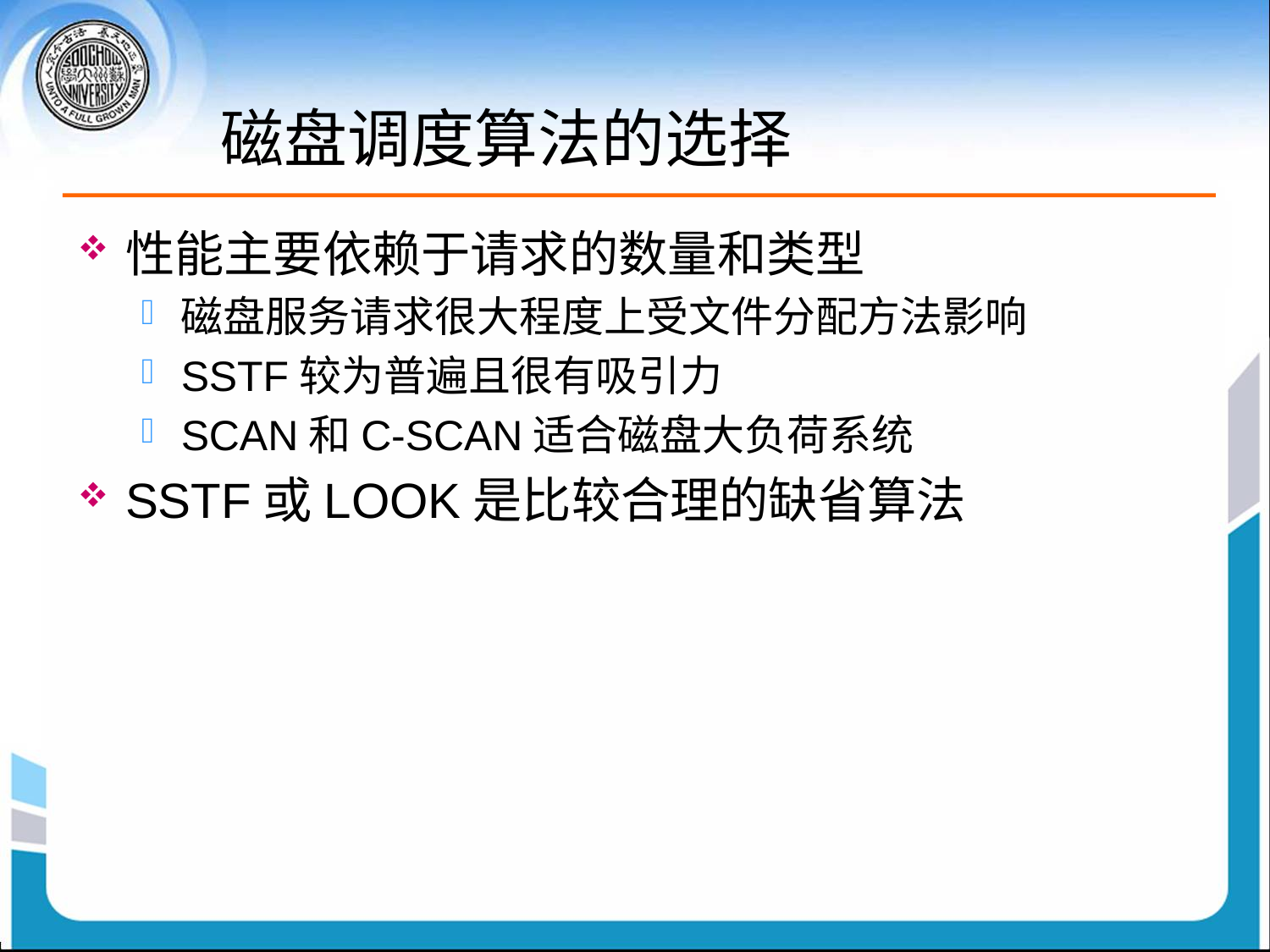

# 磁盘调度算法的选择
性能主要依赖于请求的数量和类型
磁盘服务请求很大程度上受文件分配方法影响
SSTF较为普遍且很有吸引力
SCAN和C-SCAN适合磁盘大负荷系统
SSTF或LOOK是比较合理的缺省算法